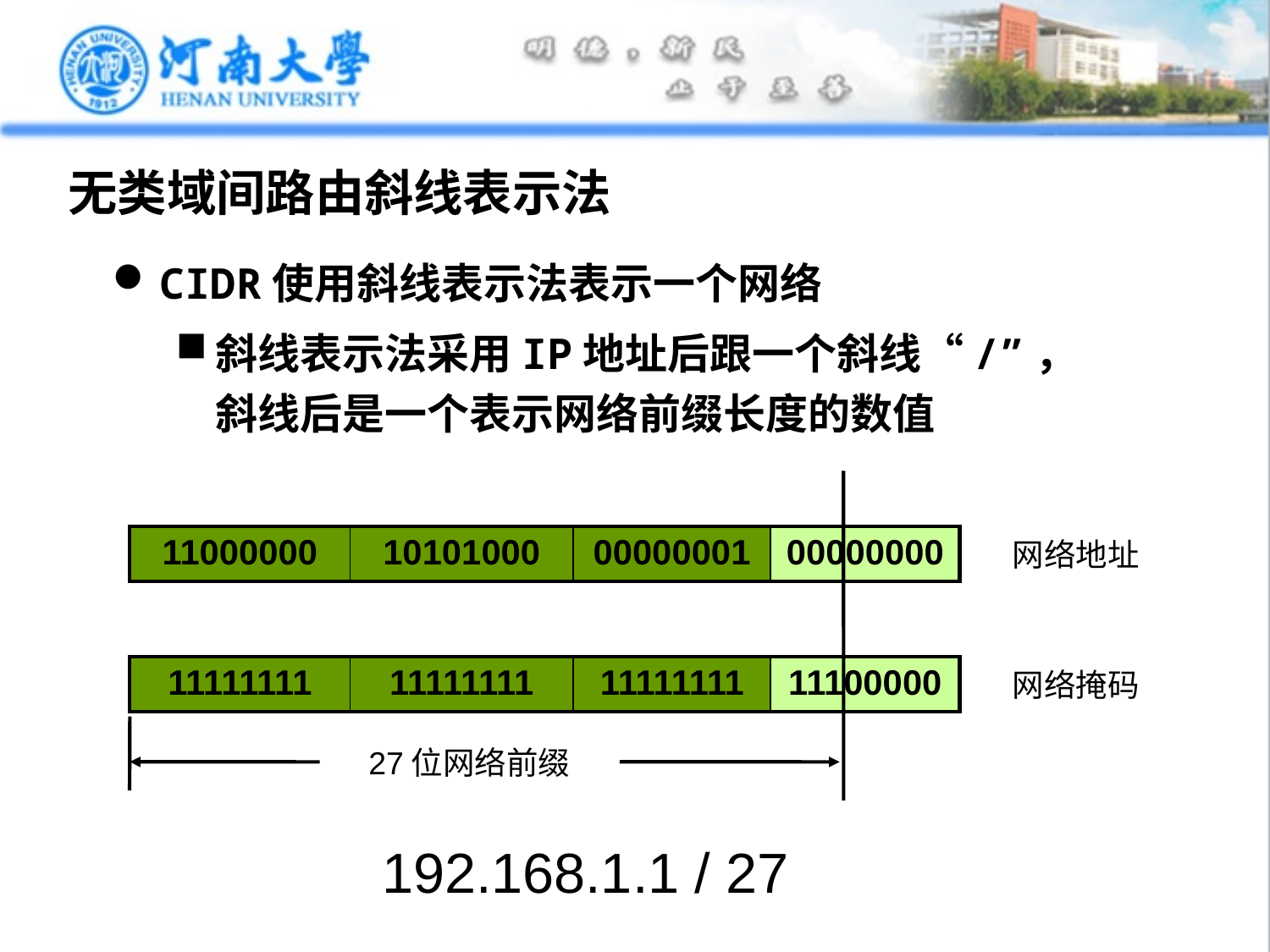

# 无类域间路由斜线表示法
CIDR使用斜线表示法表示一个网络
斜线表示法采用IP地址后跟一个斜线“/”，斜线后是一个表示网络前缀长度的数值

| 11000000 | 10101000 | 00000001 | 00000000 |
| --- | --- | --- | --- |
网络地址
| 11111111 | 11111111 | 11111111 | 11100000 |
| --- | --- | --- | --- |
网络掩码

27位网络前缀

192.168.1.1 / 27